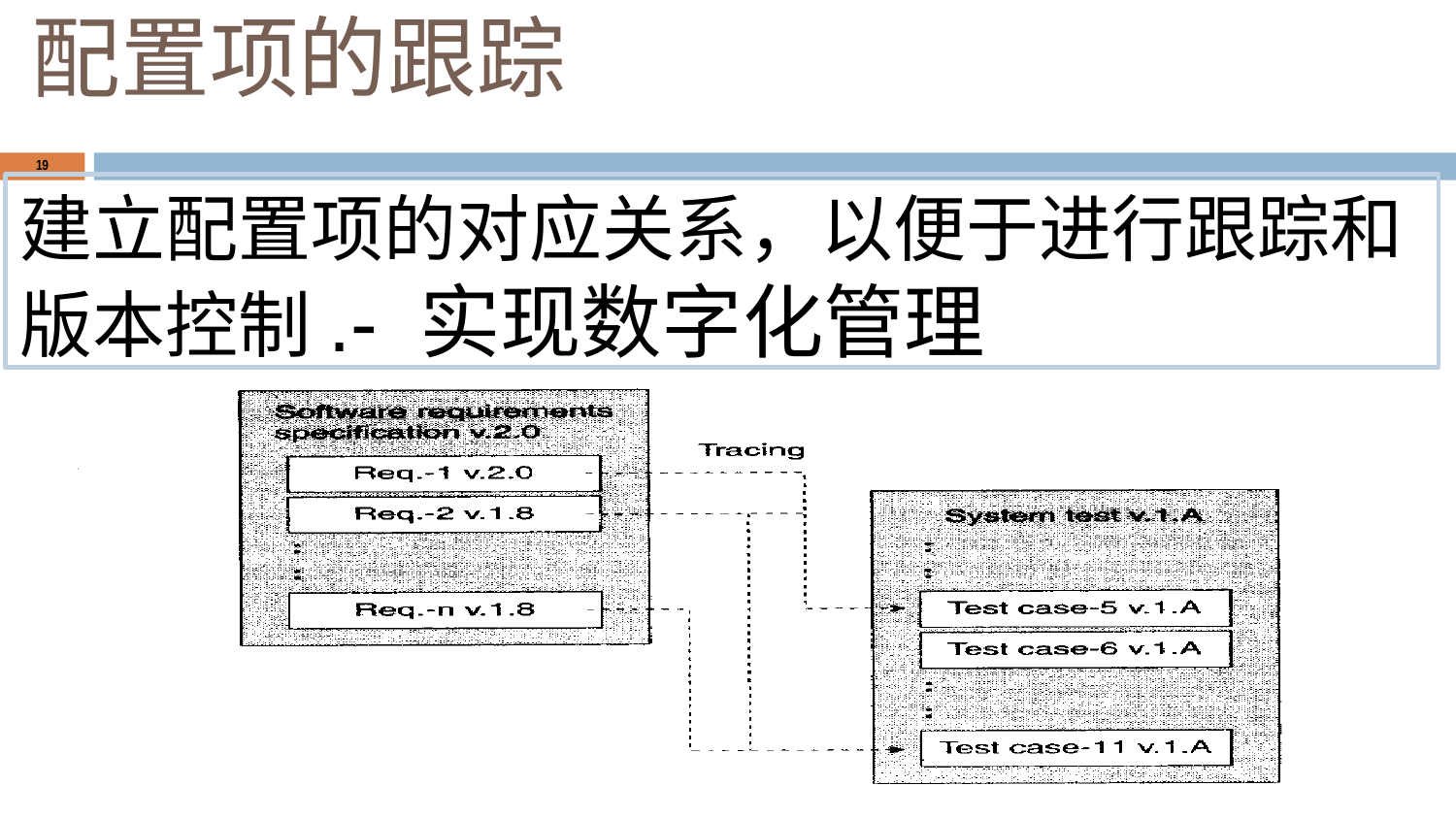

# 配置项的跟踪
19
建立配置项的对应关系，以便于进行跟踪和 版本控制.- 实现数字化管理

chapter_10